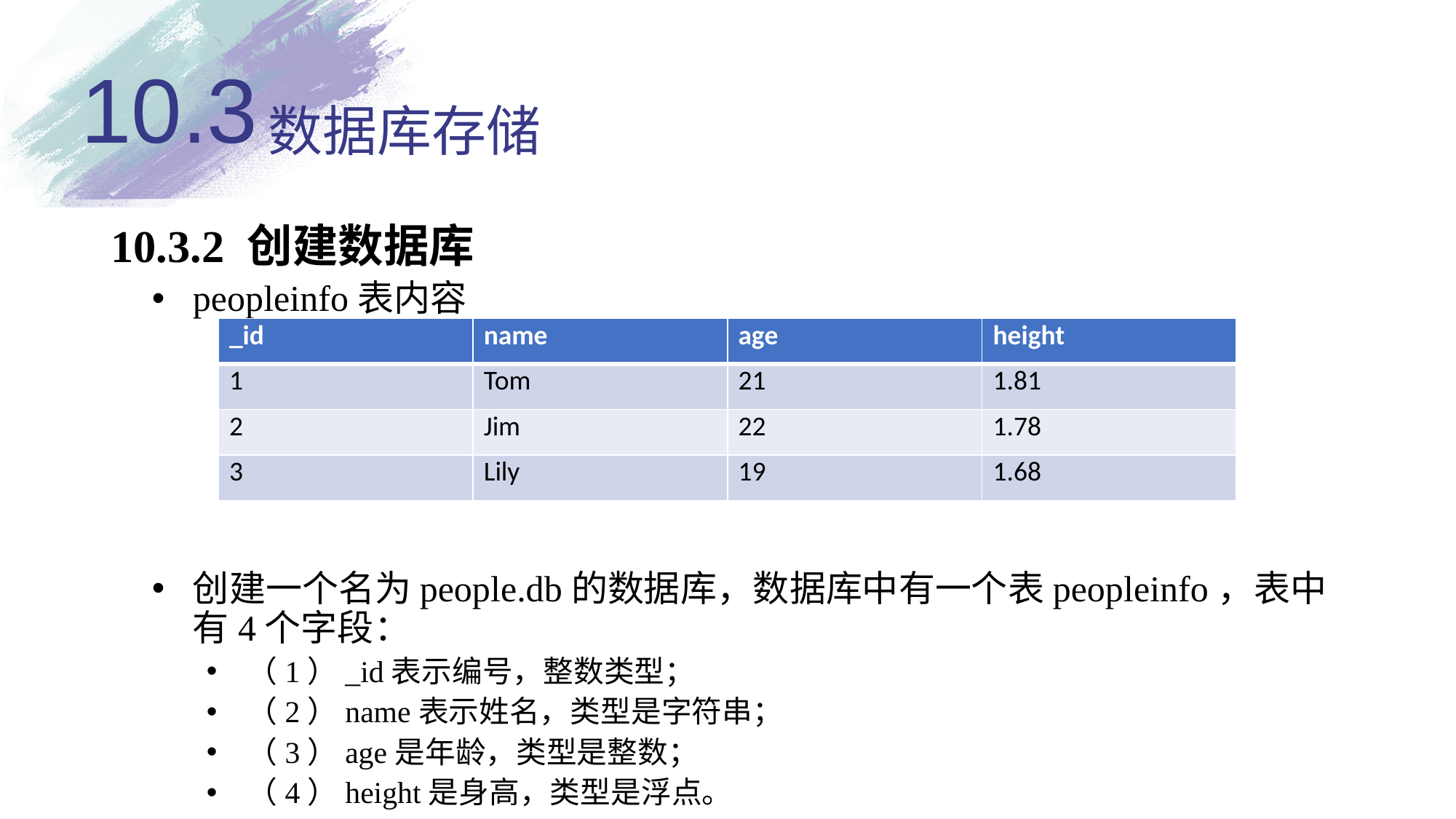

10.3
# 数据库存储
10.3.2 创建数据库
peopleinfo表内容

创建一个名为people.db的数据库，数据库中有一个表peopleinfo，表中有4个字段：
（1）_id表示编号，整数类型；
（2）name表示姓名，类型是字符串；
（3）age是年龄，类型是整数；
（4）height是身高，类型是浮点。
| \_id | name | age | height |
| --- | --- | --- | --- |
| 1 | Tom | 21 | 1.81 |
| 2 | Jim | 22 | 1.78 |
| 3 | Lily | 19 | 1.68 |